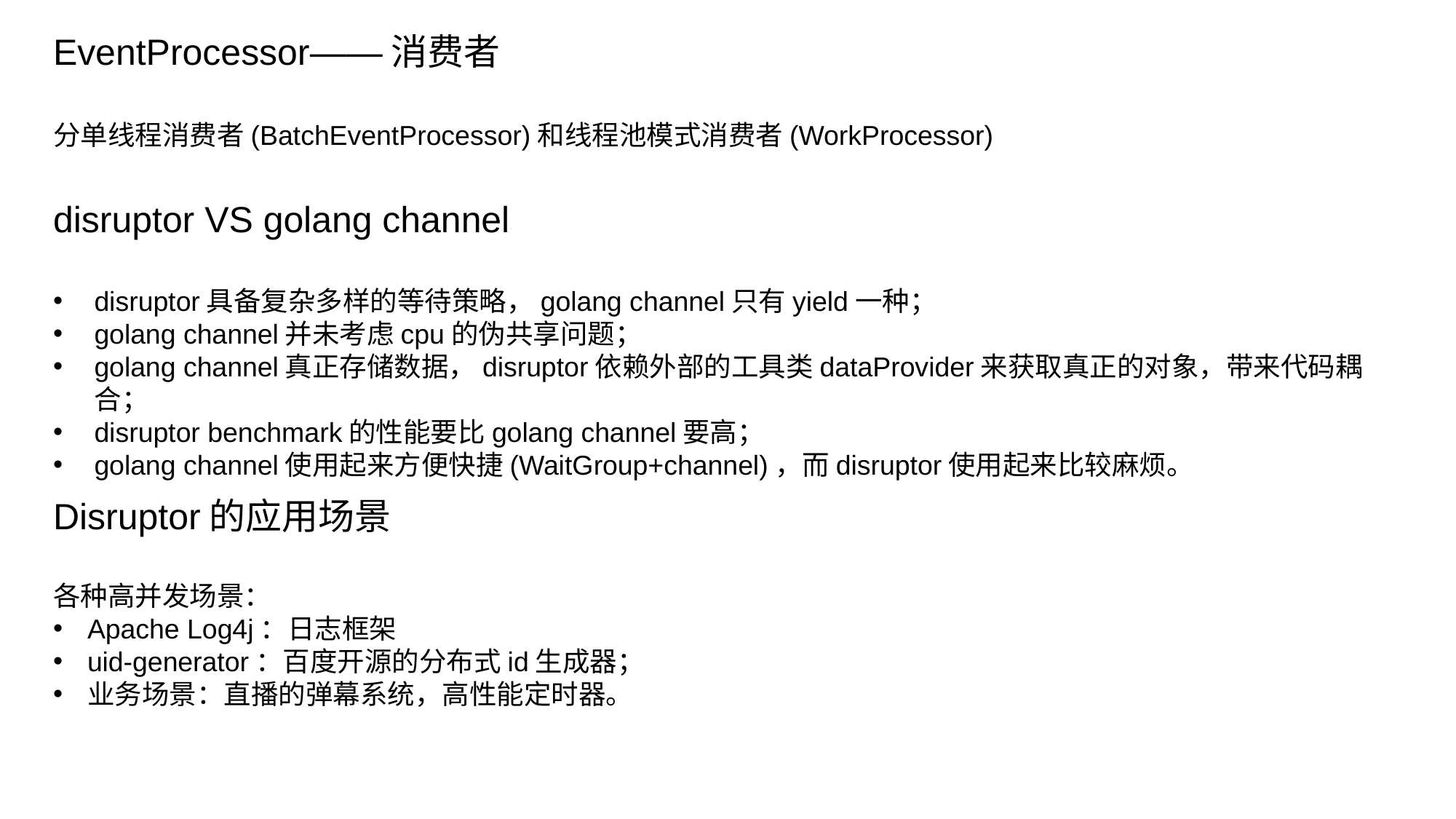

EventProcessor——消费者
分单线程消费者(BatchEventProcessor)和线程池模式消费者(WorkProcessor)
disruptor VS golang channel

disruptor具备复杂多样的等待策略，golang channel只有yield一种；
golang channel并未考虑cpu的伪共享问题；
golang channel真正存储数据，disruptor依赖外部的工具类dataProvider来获取真正的对象，带来代码耦合；
disruptor benchmark的性能要比golang channel要高；
golang channel使用起来方便快捷(WaitGroup+channel)，而disruptor使用起来比较麻烦。
Disruptor的应用场景
各种高并发场景：
Apache Log4j：日志框架
uid-generator：百度开源的分布式id生成器；
业务场景：直播的弹幕系统，高性能定时器。